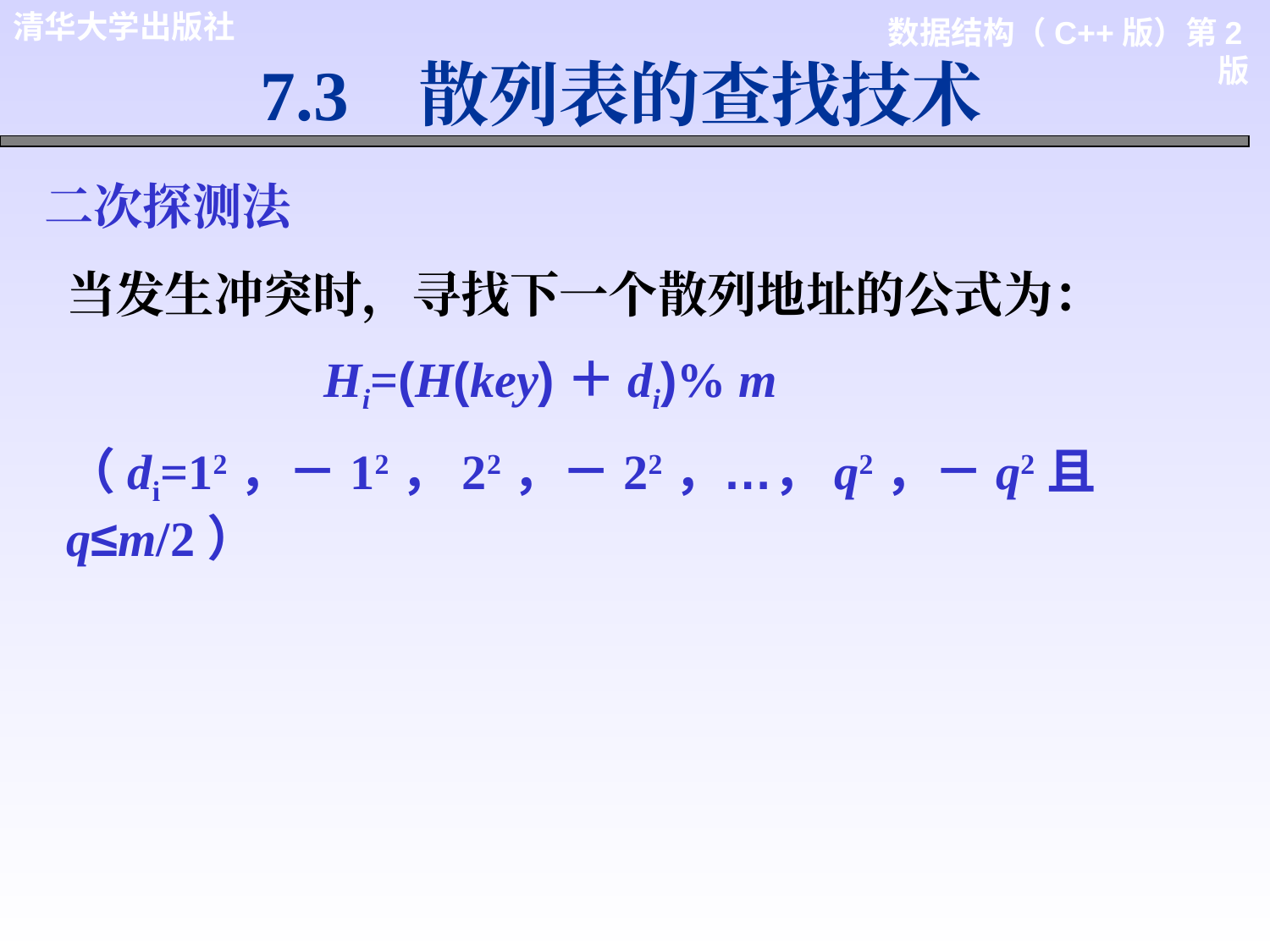

7.3   散列表的查找技术
二次探测法
当发生冲突时，寻找下一个散列地址的公式为：
                     Hi=(H(key)＋di)% m
（di=12，－12，22，－22，…，q2，－q2且q≤m/2）